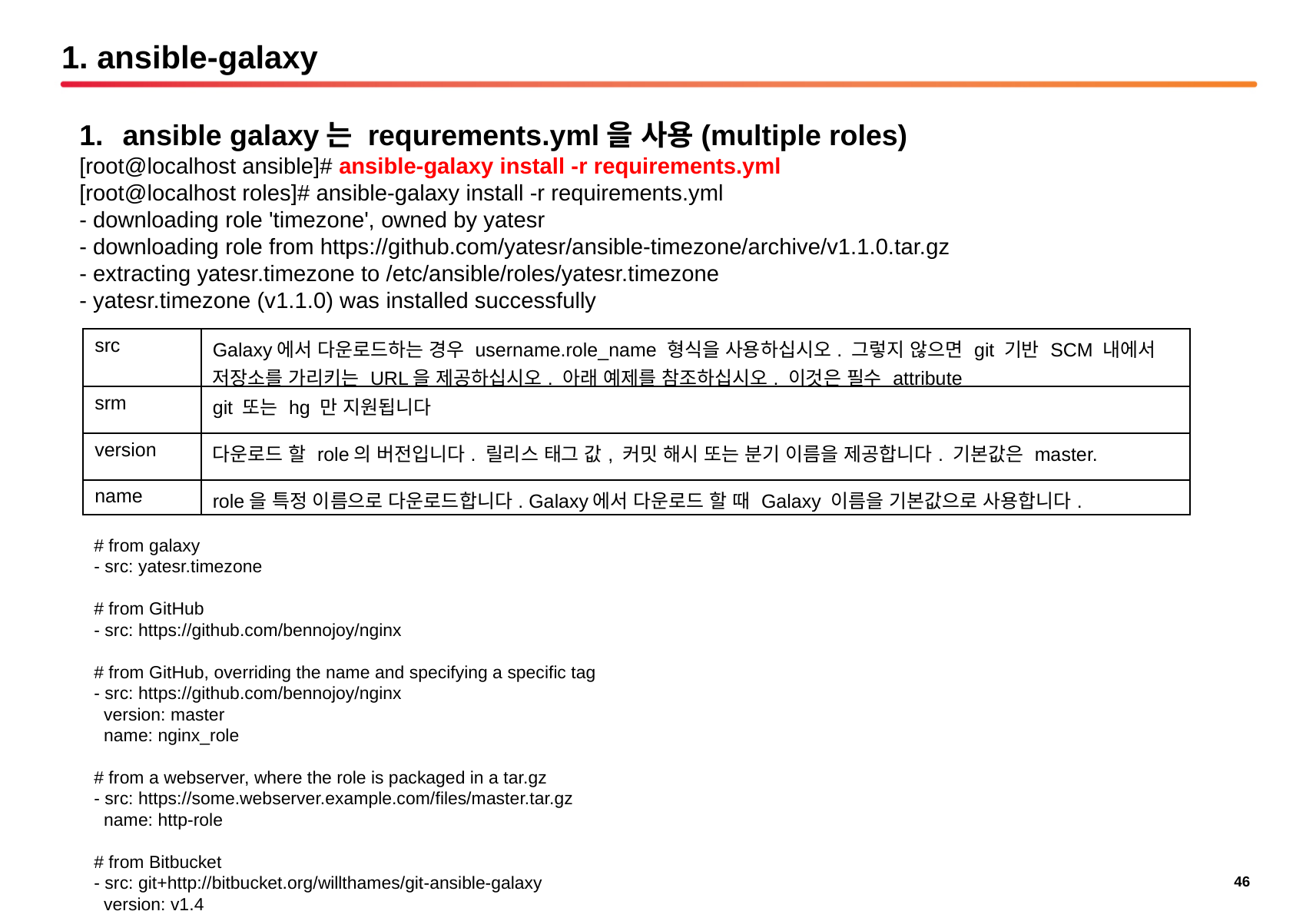

# 1. ansible-galaxy
ansible galaxy는 requrements.yml을 사용(multiple roles)
[root@localhost ansible]# ansible-galaxy install -r requirements.yml
[root@localhost roles]# ansible-galaxy install -r requirements.yml
- downloading role 'timezone', owned by yatesr
- downloading role from https://github.com/yatesr/ansible-timezone/archive/v1.1.0.tar.gz
- extracting yatesr.timezone to /etc/ansible/roles/yatesr.timezone
- yatesr.timezone (v1.1.0) was installed successfully
| src | Galaxy에서 다운로드하는 경우 username.role\_name 형식을 사용하십시오. 그렇지 않으면 git 기반 SCM 내에서 저장소를 가리키는 URL을 제공하십시오. 아래 예제를 참조하십시오. 이것은 필수 attribute |
| --- | --- |
| srm | git 또는 hg 만 지원됩니다 |
| version | 다운로드 할 role의 버전입니다. 릴리스 태그 값, 커밋 해시 또는 분기 이름을 제공합니다. 기본값은 master. |
| name | role을 특정 이름으로 다운로드합니다. Galaxy에서 다운로드 할 때 Galaxy 이름을 기본값으로 사용합니다. |
# from galaxy
- src: yatesr.timezone

# from GitHub
- src: https://github.com/bennojoy/nginx

# from GitHub, overriding the name and specifying a specific tag
- src: https://github.com/bennojoy/nginx
  version: master
  name: nginx_role

# from a webserver, where the role is packaged in a tar.gz
- src: https://some.webserver.example.com/files/master.tar.gz
  name: http-role

# from Bitbucket
- src: git+http://bitbucket.org/willthames/git-ansible-galaxy
  version: v1.4

# from Bitbucket, alternative syntax and caveats
- src: http://bitbucket.org/willthames/hg-ansible-galaxy
  scm: hg

# from GitLab or other git-based scm
- src: git@gitlab.company.com:mygroup/ansible-base.git
  scm: git
  version: "0.1"  # quoted, so YAML doesn't parse this as a floating-point value